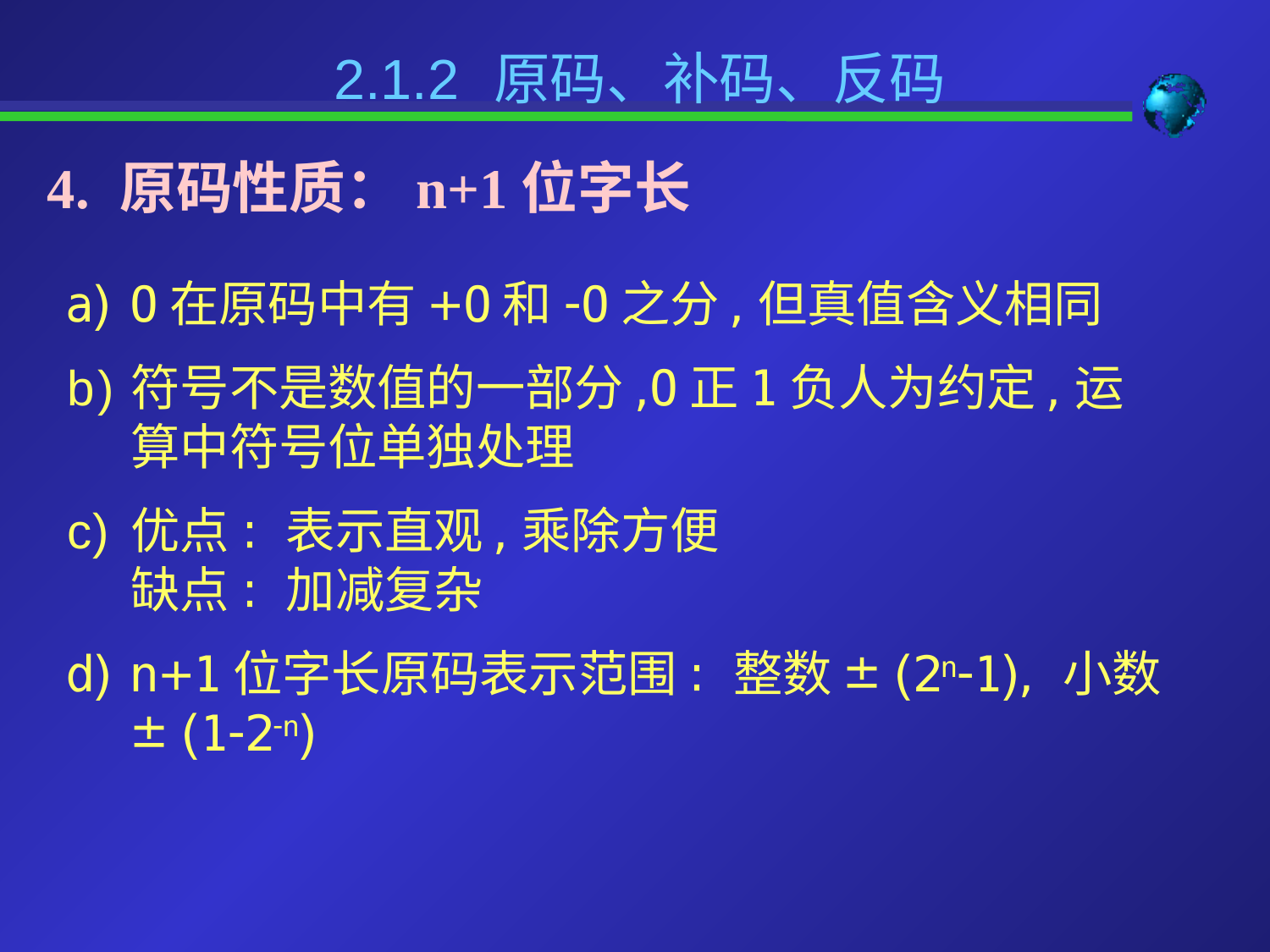

2.1.2 原码、补码、反码
4. 原码性质：n+1位字长
0在原码中有+0和-0之分,但真值含义相同
符号不是数值的一部分,0正1负人为约定,运算中符号位单独处理
优点: 表示直观,乘除方便
缺点: 加减复杂
n+1位字长原码表示范围: 整数± (2n-1), 小数± (1-2-n)